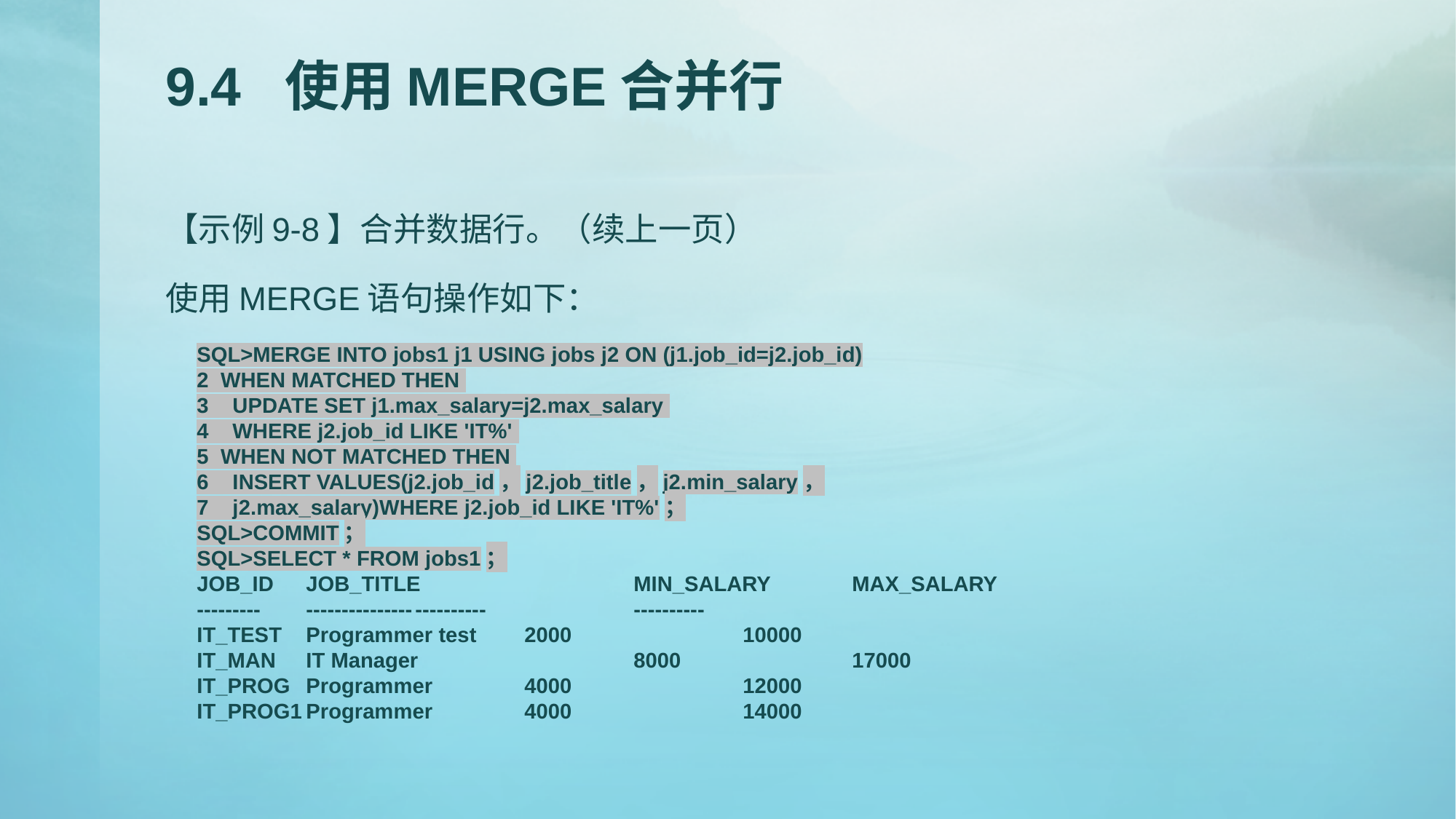

# 9.4  使用MERGE合并行
【示例9-8】合并数据行。（续上一页）
使用MERGE语句操作如下：
SQL>MERGE INTO jobs1 j1 USING jobs j2 ON (j1.job_id=j2.job_id)
2  WHEN MATCHED THEN
3    UPDATE SET j1.max_salary=j2.max_salary
4    WHERE j2.job_id LIKE 'IT%'
5  WHEN NOT MATCHED THEN
6    INSERT VALUES(j2.job_id，j2.job_title，j2.min_salary，
7    j2.max_salary)WHERE j2.job_id LIKE 'IT%'；
SQL>COMMIT；
SQL>SELECT * FROM jobs1；
JOB_ID	JOB_TITLE		MIN_SALARY	MAX_SALARY
---------	---------------	----------		----------
IT_TEST	Programmer test	2000		10000
IT_MAN	IT Manager		8000		17000
IT_PROG	Programmer	4000		12000
IT_PROG1	Programmer	4000		14000